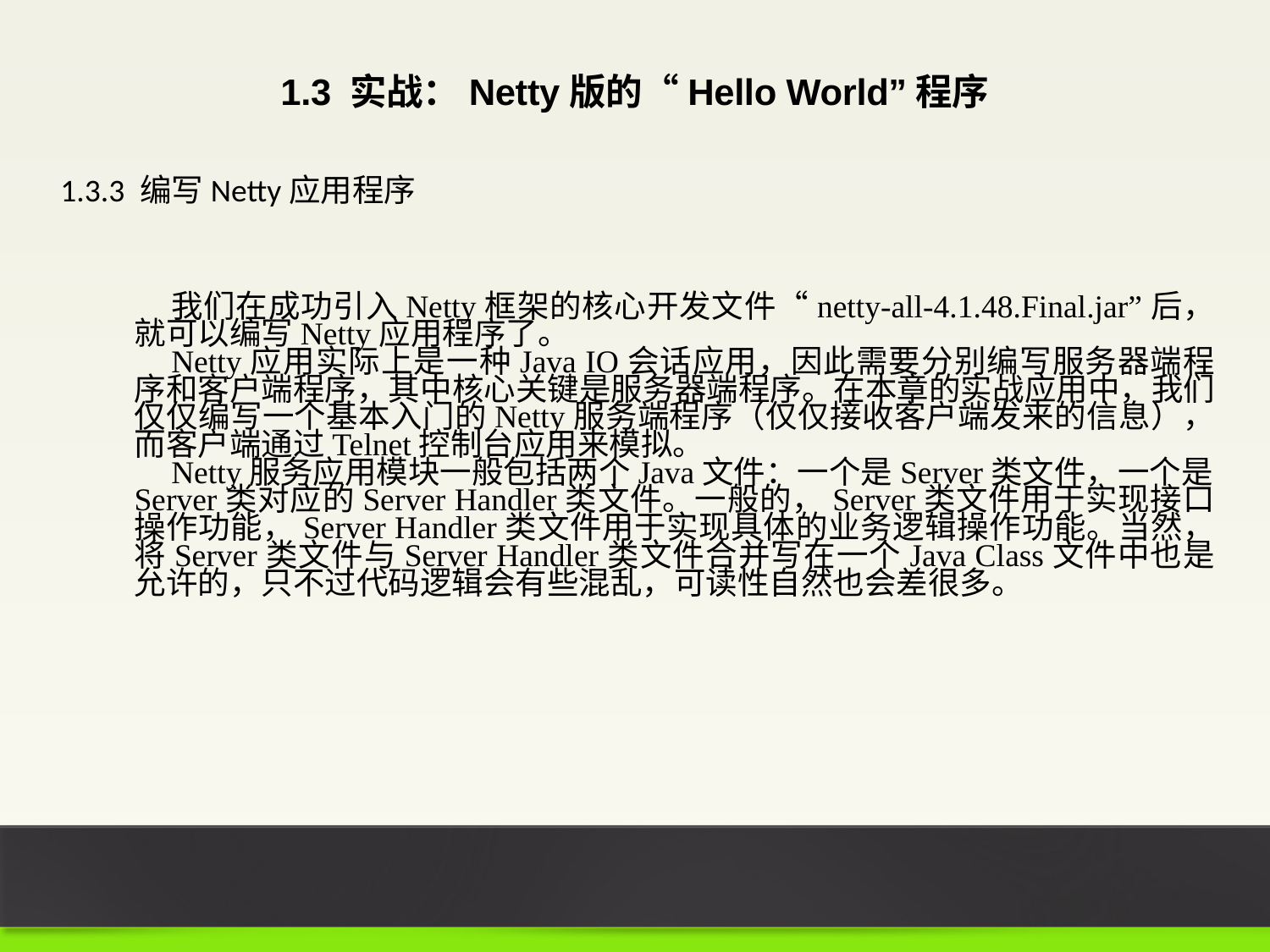

1.3 实战：Netty版的“Hello World”程序
1.3.3 编写Netty应用程序
我们在成功引入Netty框架的核心开发文件“netty-all-4.1.48.Final.jar”后，就可以编写Netty应用程序了。
Netty应用实际上是一种Java IO会话应用，因此需要分别编写服务器端程序和客户端程序，其中核心关键是服务器端程序。在本章的实战应用中，我们仅仅编写一个基本入门的Netty服务端程序（仅仅接收客户端发来的信息），而客户端通过Telnet控制台应用来模拟。
Netty服务应用模块一般包括两个Java文件：一个是Server类文件，一个是Server类对应的Server Handler类文件。一般的，Server类文件用于实现接口操作功能，Server Handler类文件用于实现具体的业务逻辑操作功能。当然，将Server类文件与Server Handler类文件合并写在一个Java Class文件中也是允许的，只不过代码逻辑会有些混乱，可读性自然也会差很多。